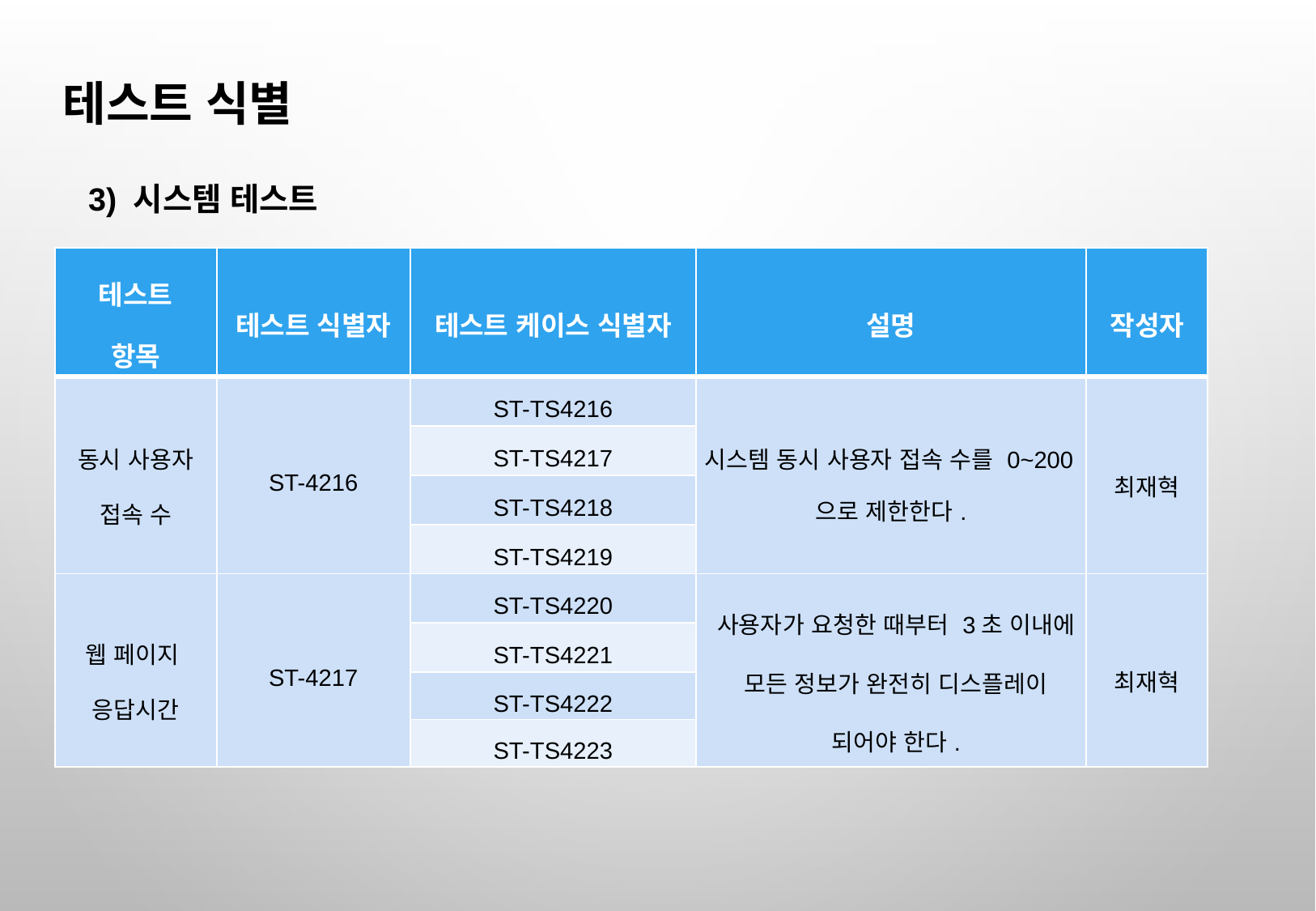

테스트 식별
3) 시스템 테스트

| 테스트 항목 | 테스트 식별자 | 테스트 케이스 식별자 | 설명 | 작성자 |
| --- | --- | --- | --- | --- |
| 동시 사용자 접속 수 | ST-4216 | ST-TS4216 | 시스템 동시 사용자 접속 수를 0~200으로 제한한다. | 최재혁 |
|  |  | ST-TS4217 |  |  |
|  |  | ST-TS4218 |  |  |
|  |  | ST-TS4219 |  |  |
| 웹 페이지 응답시간 | ST-4217 | ST-TS4220 | 사용자가 요청한 때부터 3초 이내에 모든 정보가 완전히 디스플레이 되어야 한다. | 최재혁 |
|  |  | ST-TS4221 |  |  |
|  |  | ST-TS4222 |  |  |
|  |  | ST-TS4223 |  |  |
47